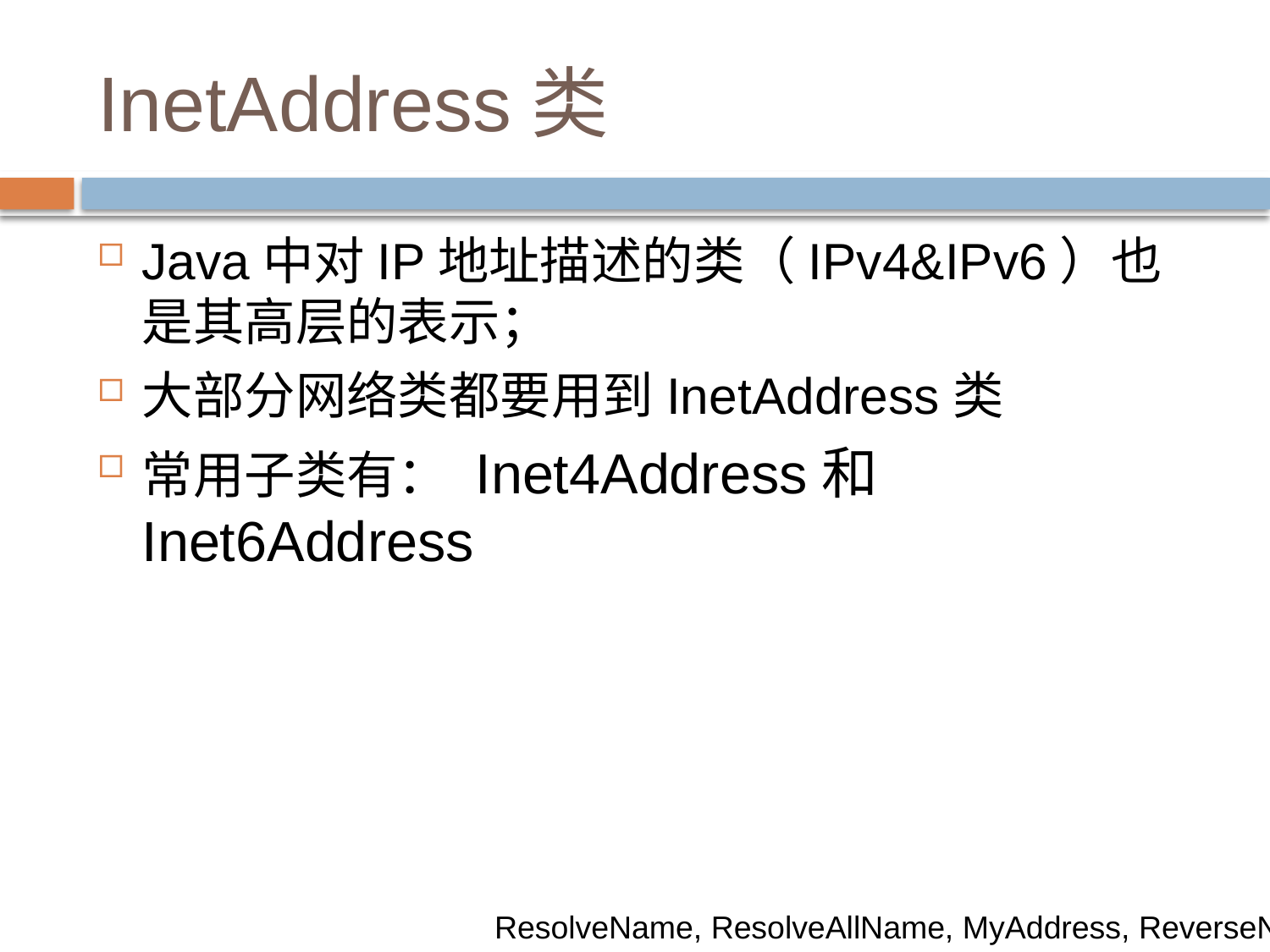

# InetAddress类
Java中对IP地址描述的类（IPv4&IPv6）也是其高层的表示；
大部分网络类都要用到InetAddress类
常用子类有： Inet4Address和Inet6Address
ResolveName, ResolveAllName, MyAddress, ReverseName